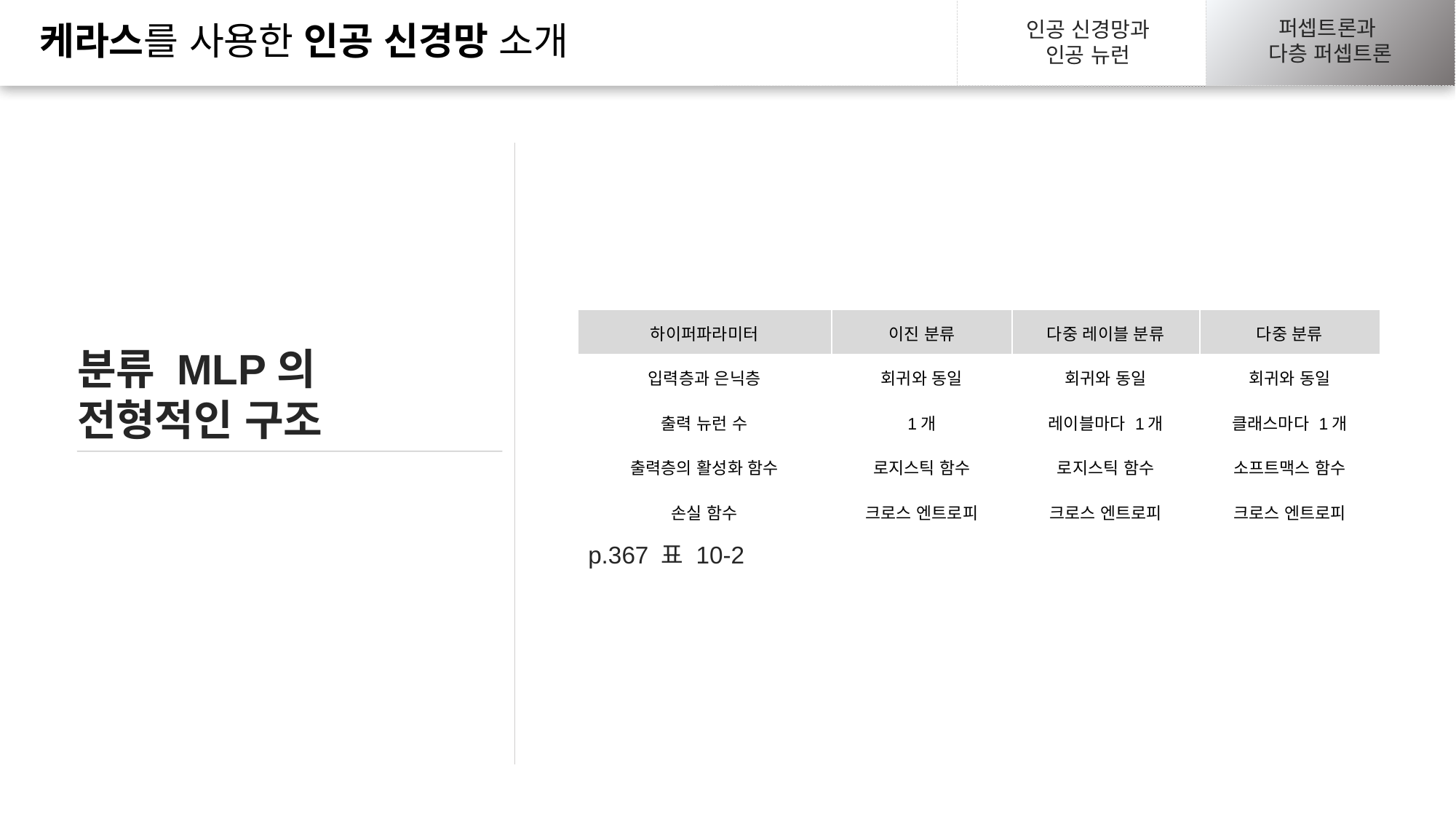

신경망 하이퍼파라미터
구현하기

신경망 하이퍼파라미터
구현하기

퍼셉트론과
다층 퍼셉트론
생물학적 뉴런에서
인공 뉴런까지
생물학적 뉴런에서
인공 뉴런까지
인공 신경망과
인공 뉴런
케라스를 사용한 인공 신경망 소개
케라스를 사용한 인공 신경망 소개
케라스를 사용한 인공 신경망 소개
퍼셉트론과
다층 퍼셉트론
퍼셉트론과
다층 퍼셉트론
| 하이퍼파라미터 | 이진 분류 | 다중 레이블 분류 | 다중 분류 |
| --- | --- | --- | --- |
| 입력층과 은닉층 | 회귀와 동일 | 회귀와 동일 | 회귀와 동일 |
| 출력 뉴런 수 | 1개 | 레이블마다 1개 | 클래스마다 1개 |
| 출력층의 활성화 함수 | 로지스틱 함수 | 로지스틱 함수 | 소프트맥스 함수 |
| 손실 함수 | 크로스 엔트로피 | 크로스 엔트로피 | 크로스 엔트로피 |
분류 MLP의
전형적인 구조
p.367 표 10-2